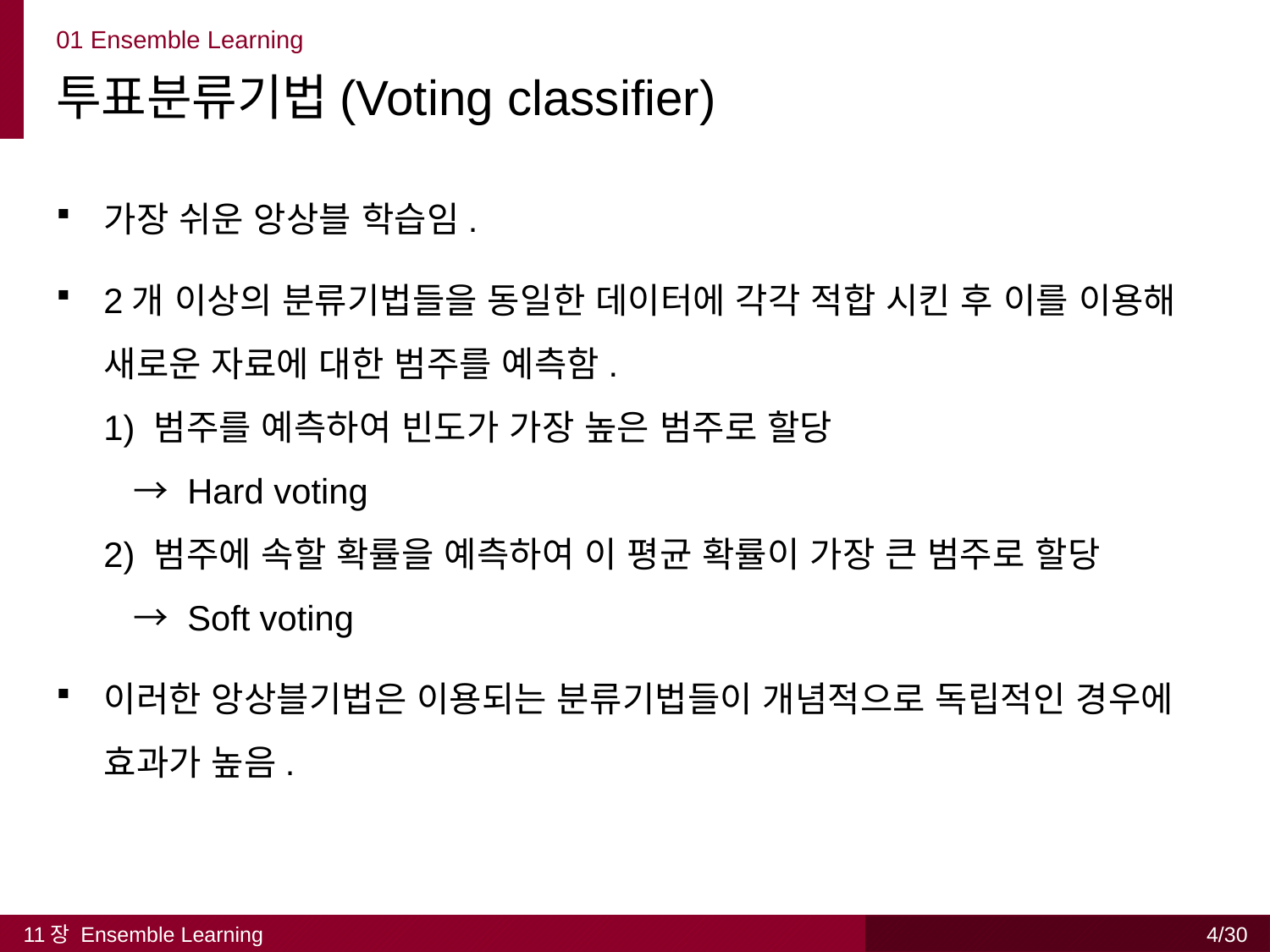

01 Ensemble Learning
투표분류기법(Voting classifier)
가장 쉬운 앙상블 학습임.
2개 이상의 분류기법들을 동일한 데이터에 각각 적합 시킨 후 이를 이용해 새로운 자료에 대한 범주를 예측함.
1) 범주를 예측하여 빈도가 가장 높은 범주로 할당
   → Hard voting
2) 범주에 속할 확률을 예측하여 이 평균 확률이 가장 큰 범주로 할당
   → Soft voting
이러한 앙상블기법은 이용되는 분류기법들이 개념적으로 독립적인 경우에
효과가 높음.
11장 Ensemble Learning
4/30